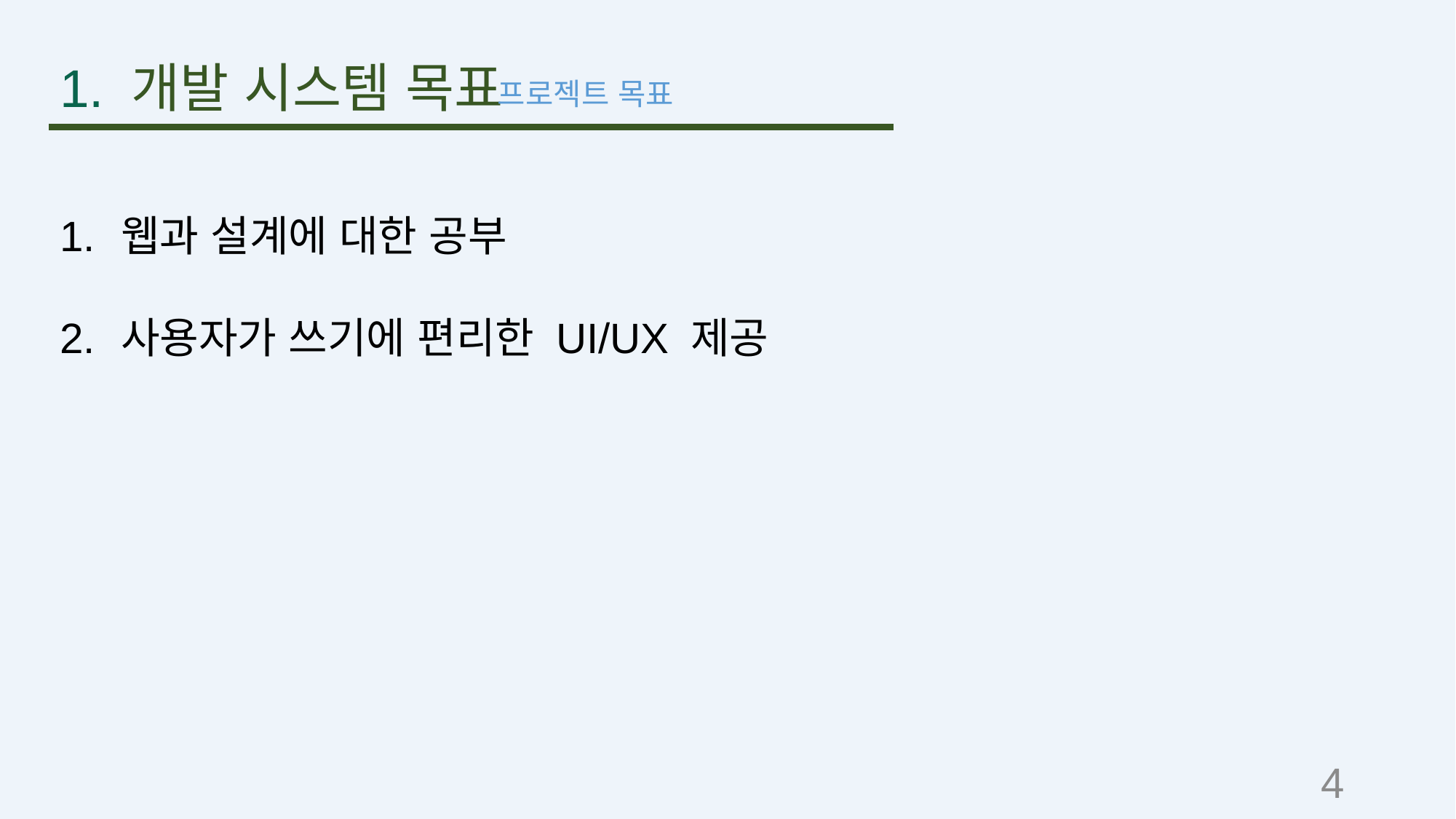

1. 개발 시스템 목표

프로젝트 목표
웹과 설계에 대한 공부

사용자가 쓰기에 편리한 UI/UX 제공
4